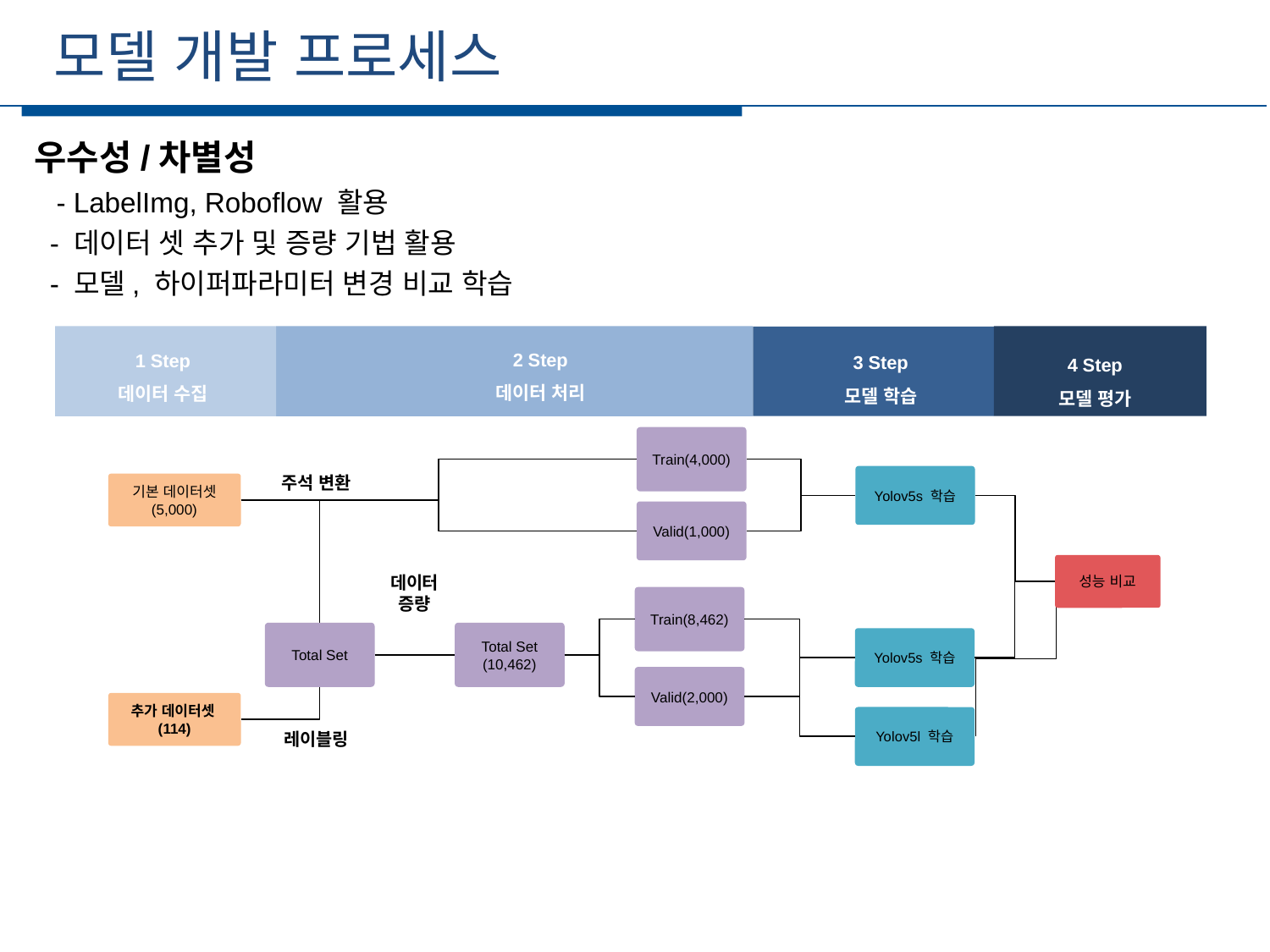

모델 개발 프로세스
세부일정

우수성/차별성
  - LabelImg, Roboflow 활용
  - 데이터 셋 추가 및 증량 기법 활용
  - 모델, 하이퍼파라미터 변경 비교 학습

1 Step
데이터 수집

2 Step
데이터 처리
1 Step
데이터 수집
3 Step
모델 학습
4 Step
모델 평가
Train(4,000)
주석 변환
Yolov5s 학습
기본 데이터셋
(5,000)
Valid(1,000)
성능 비교
데이터
증량
Train(8,462)
Total Set
Total Set
(10,462)
Yolov5s 학습
Valid(2,000)
추가 데이터셋(114)
Yolov5l 학습
레이블링